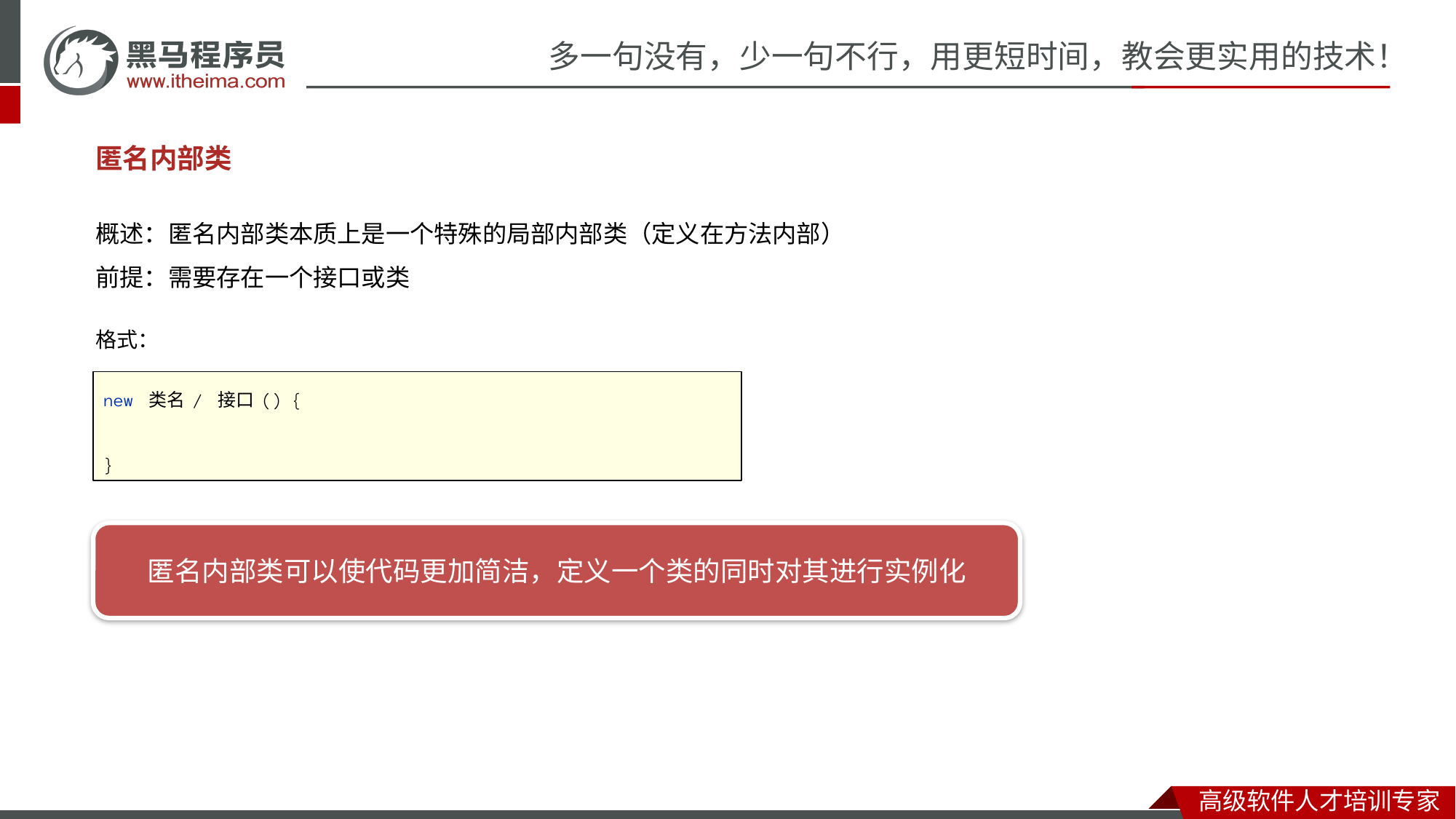

匿名内部类
概述：匿名内部类本质上是一个特殊的局部内部类（定义在方法内部）
前提：需要存在一个接口或类
格式：

new 类名 / 接口 () {
}
匿名内部类可以使代码更加简洁，定义一个类的同时对其进行实例化